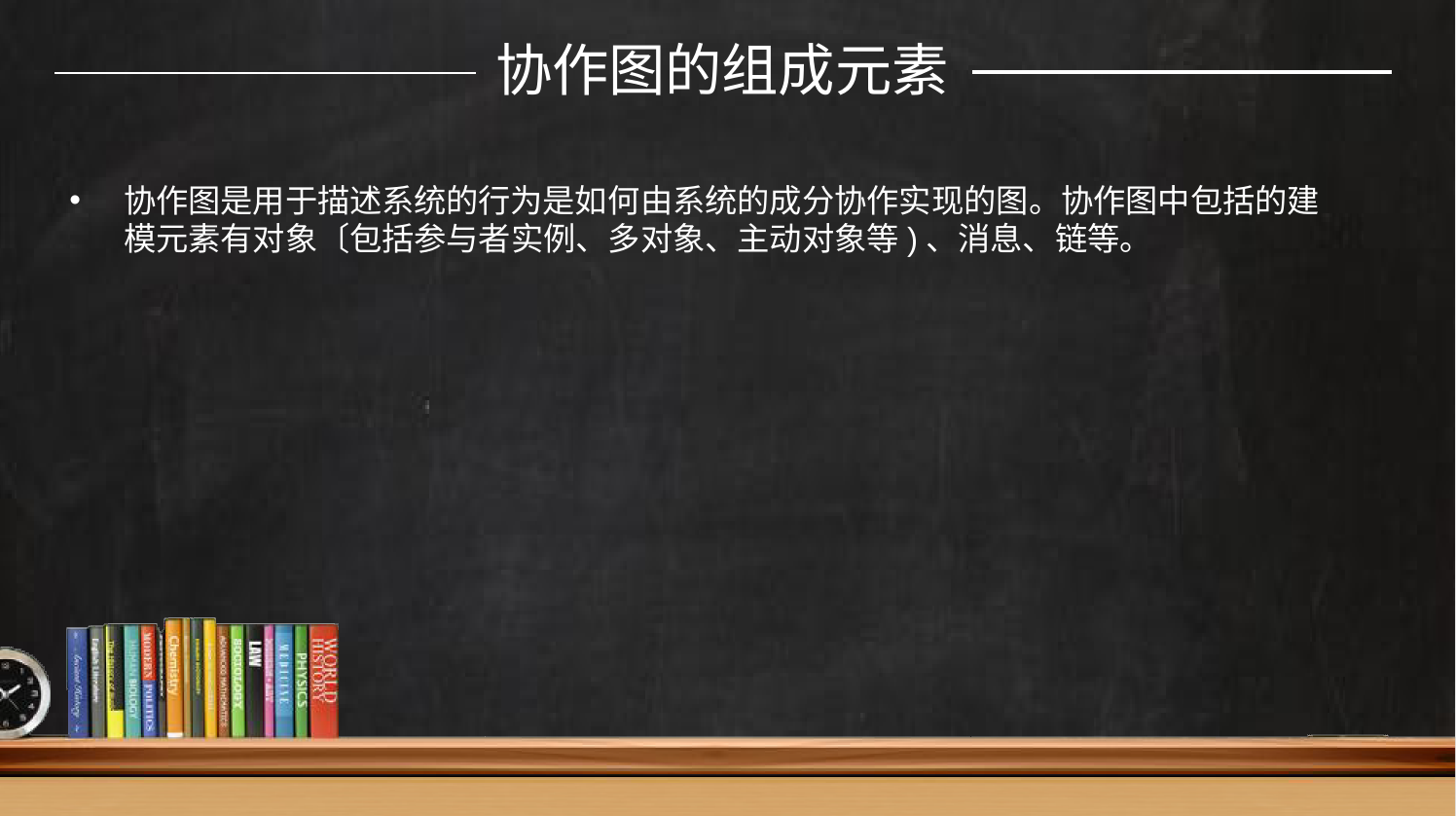

# 协作图的组成元素

协作图是用于描述系统的行为是如何由系统的成分协作实现的图。协作图中包括的建 模元素有对象〔包括参与者实例、多对象、主动对象等)、消息、链等。